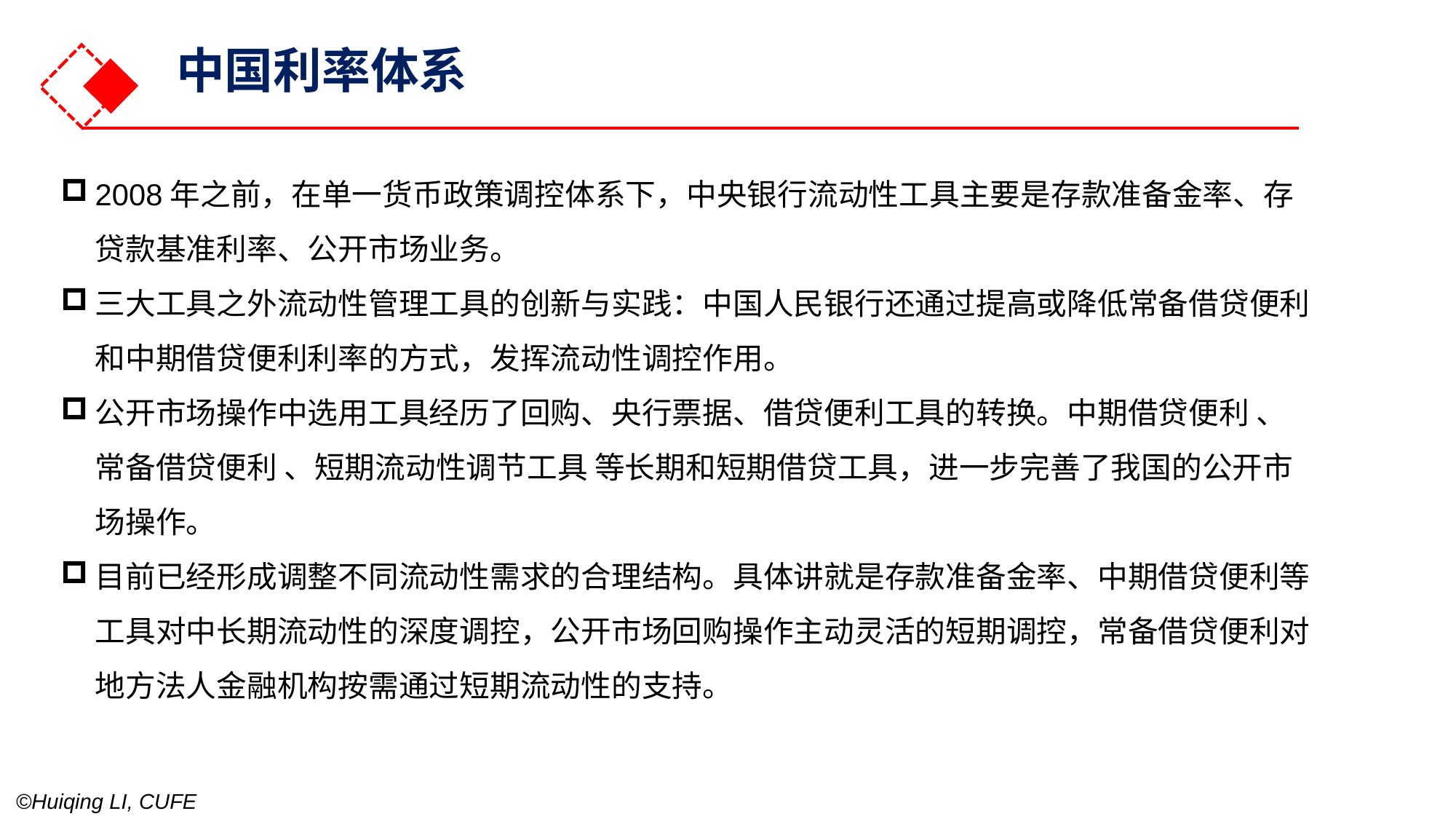

中国利率体系

2008年之前，在单一货币政策调控体系下，中央银行流动性工具主要是存款准备金率、存贷款基准利率、公开市场业务。
三大工具之外流动性管理工具的创新与实践：中国人民银行还通过提高或降低常备借贷便利和中期借贷便利利率的方式，发挥流动性调控作用。
公开市场操作中选用工具经历了回购、央行票据、借贷便利工具的转换。中期借贷便利 、常备借贷便利 、短期流动性调节工具 等长期和短期借贷工具，进一步完善了我国的公开市场操作。
目前已经形成调整不同流动性需求的合理结构。具体讲就是存款准备金率、中期借贷便利等工具对中长期流动性的深度调控，公开市场回购操作主动灵活的短期调控，常备借贷便利对地方法人金融机构按需通过短期流动性的支持。